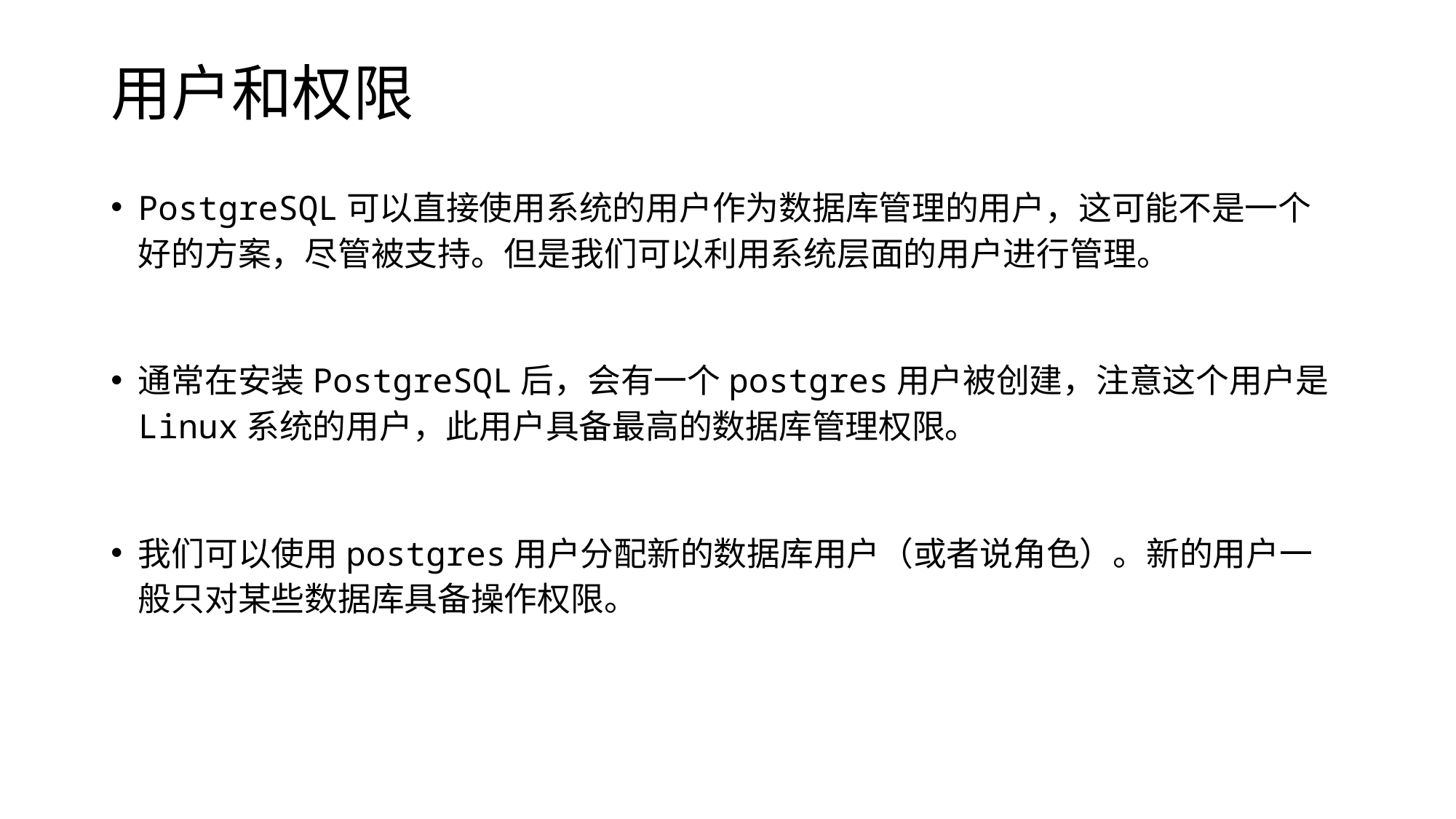

# 用户和权限
PostgreSQL可以直接使用系统的用户作为数据库管理的用户，这可能不是一个好的方案，尽管被支持。但是我们可以利用系统层面的用户进行管理。

通常在安装PostgreSQL后，会有一个postgres用户被创建，注意这个用户是Linux系统的用户，此用户具备最高的数据库管理权限。

我们可以使用postgres用户分配新的数据库用户（或者说角色）。新的用户一般只对某些数据库具备操作权限。